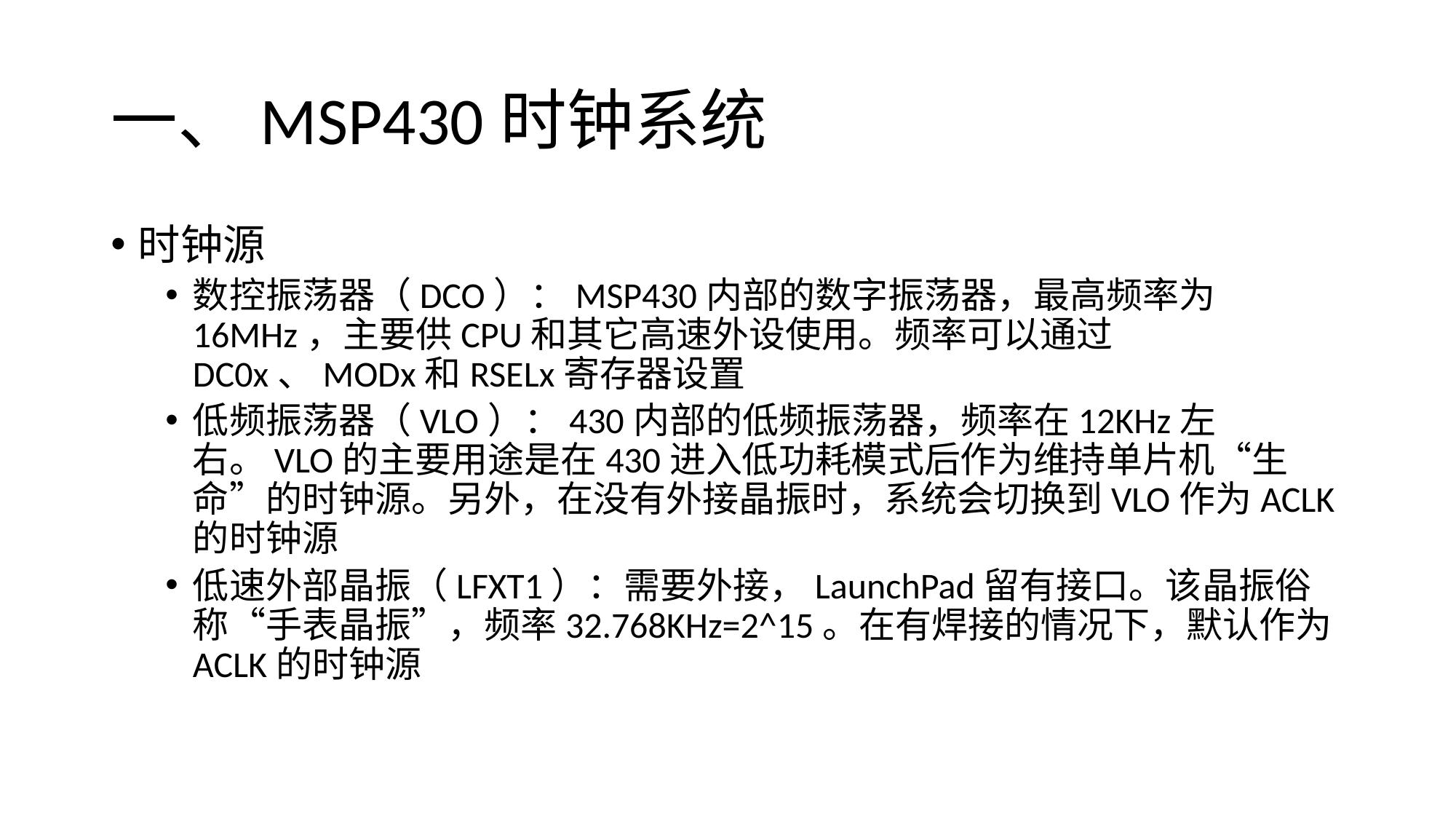

# 一、MSP430时钟系统
时钟源
数控振荡器（DCO）：MSP430内部的数字振荡器，最高频率为16MHz，主要供CPU和其它高速外设使用。频率可以通过DC0x、MODx和RSELx寄存器设置
低频振荡器（VLO）：430内部的低频振荡器，频率在12KHz左右。VLO的主要用途是在430进入低功耗模式后作为维持单片机“生命”的时钟源。另外，在没有外接晶振时，系统会切换到VLO作为ACLK的时钟源
低速外部晶振（LFXT1）：需要外接，LaunchPad留有接口。该晶振俗称“手表晶振”，频率32.768KHz=2^15。在有焊接的情况下，默认作为ACLK的时钟源